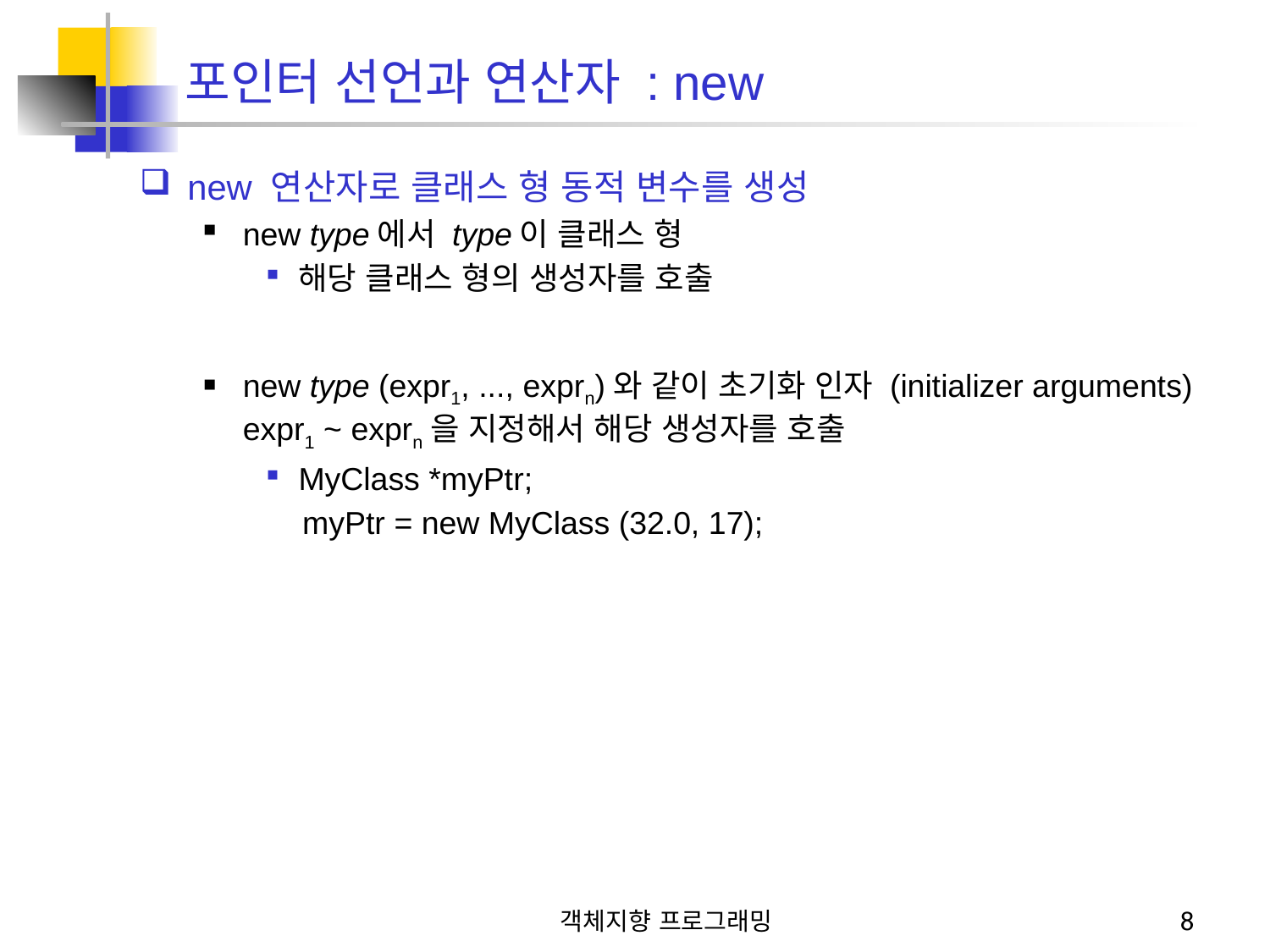

포인터 선언과 연산자 : new
new 연산자로 클래스 형 동적 변수를 생성
new type에서 type이 클래스 형
해당 클래스 형의 생성자를 호출

new type (expr1, ..., exprn)와 같이 초기화 인자 (initializer arguments) expr1 ~ exprn을 지정해서 해당 생성자를 호출
MyClass *myPtr;
    myPtr = new MyClass (32.0, 17);
객체지향 프로그래밍
8